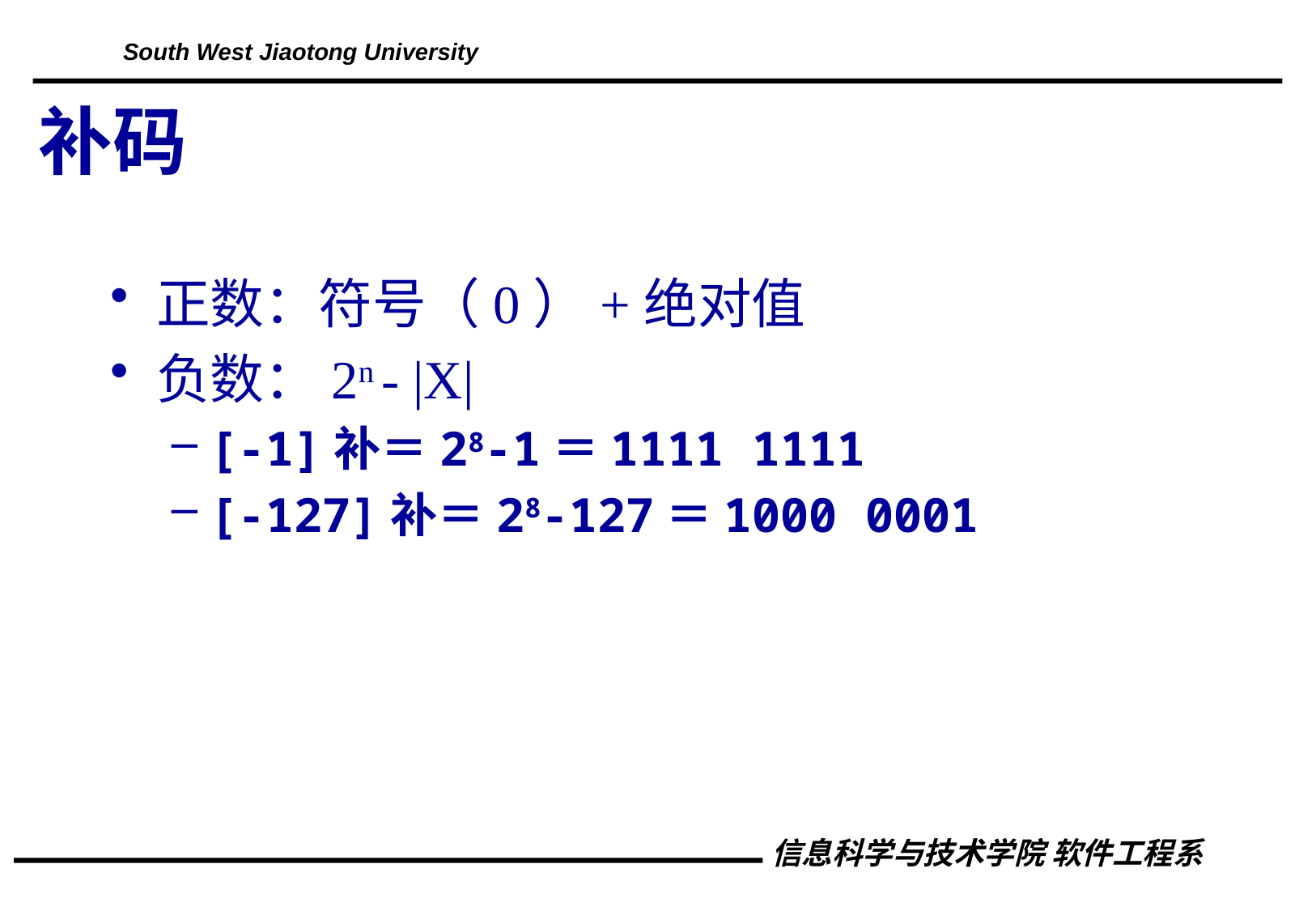

# 补码
正数：符号（0）+绝对值
负数：2n - |X|
[-1]补＝28-1＝1111 1111
[-127]补＝28-127＝1000 0001